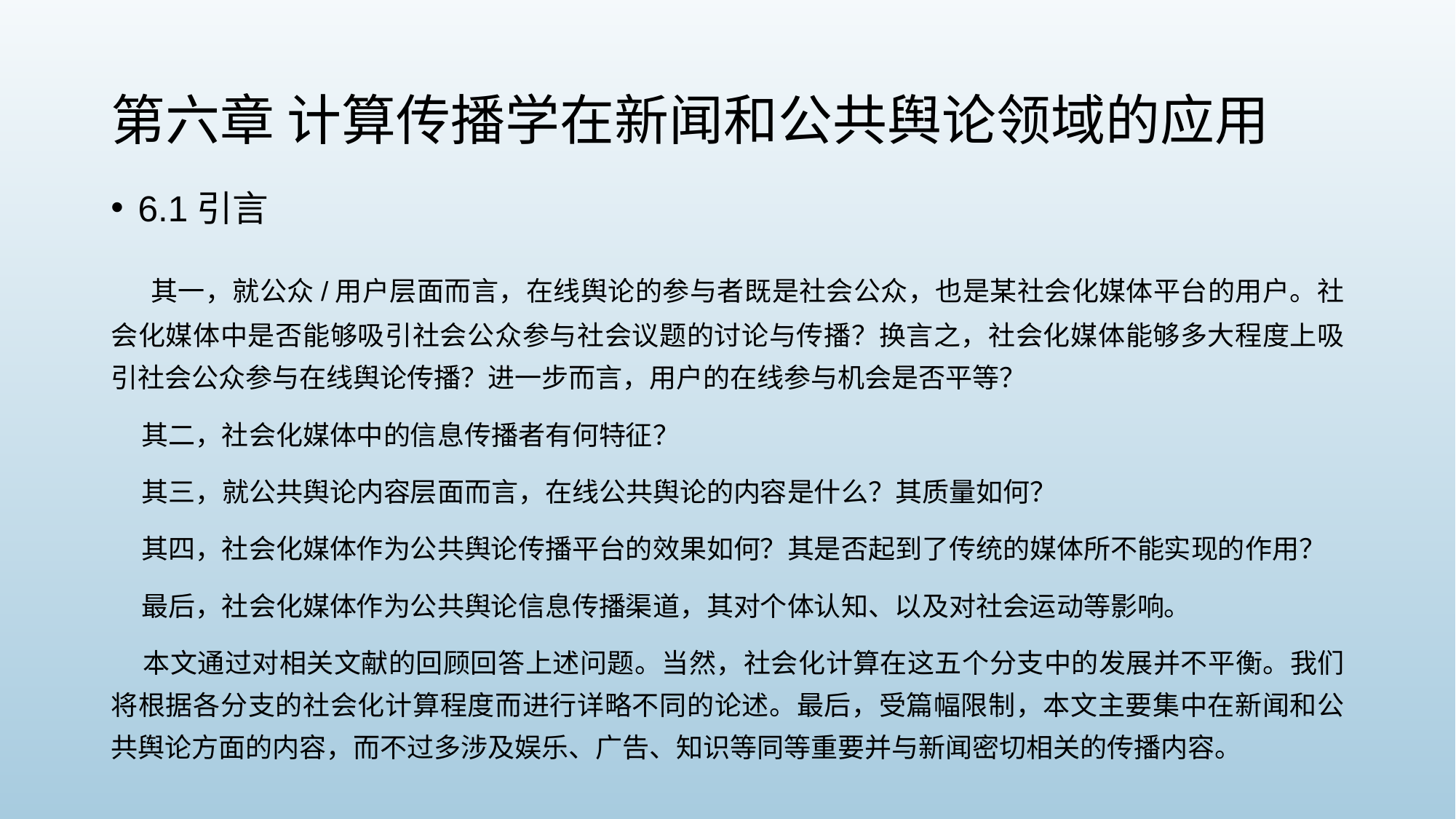

# 第六章 计算传播学在新闻和公共舆论领域的应用
6.1引言
   其一，就公众/用户层面而言，在线舆论的参与者既是社会公众，也是某社会化媒体平台的用户。社会化媒体中是否能够吸引社会公众参与社会议题的讨论与传播？换言之，社会化媒体能够多大程度上吸引社会公众参与在线舆论传播？进一步而言，用户的在线参与机会是否平等？
    其二，社会化媒体中的信息传播者有何特征？
    其三，就公共舆论内容层面而言，在线公共舆论的内容是什么？其质量如何？
    其四，社会化媒体作为公共舆论传播平台的效果如何？其是否起到了传统的媒体所不能实现的作用？
    最后，社会化媒体作为公共舆论信息传播渠道，其对个体认知、以及对社会运动等影响。
    本文通过对相关文献的回顾回答上述问题。当然，社会化计算在这五个分支中的发展并不平衡。我们将根据各分支的社会化计算程度而进行详略不同的论述。最后，受篇幅限制，本文主要集中在新闻和公共舆论方面的内容，而不过多涉及娱乐、广告、知识等同等重要并与新闻密切相关的传播内容。